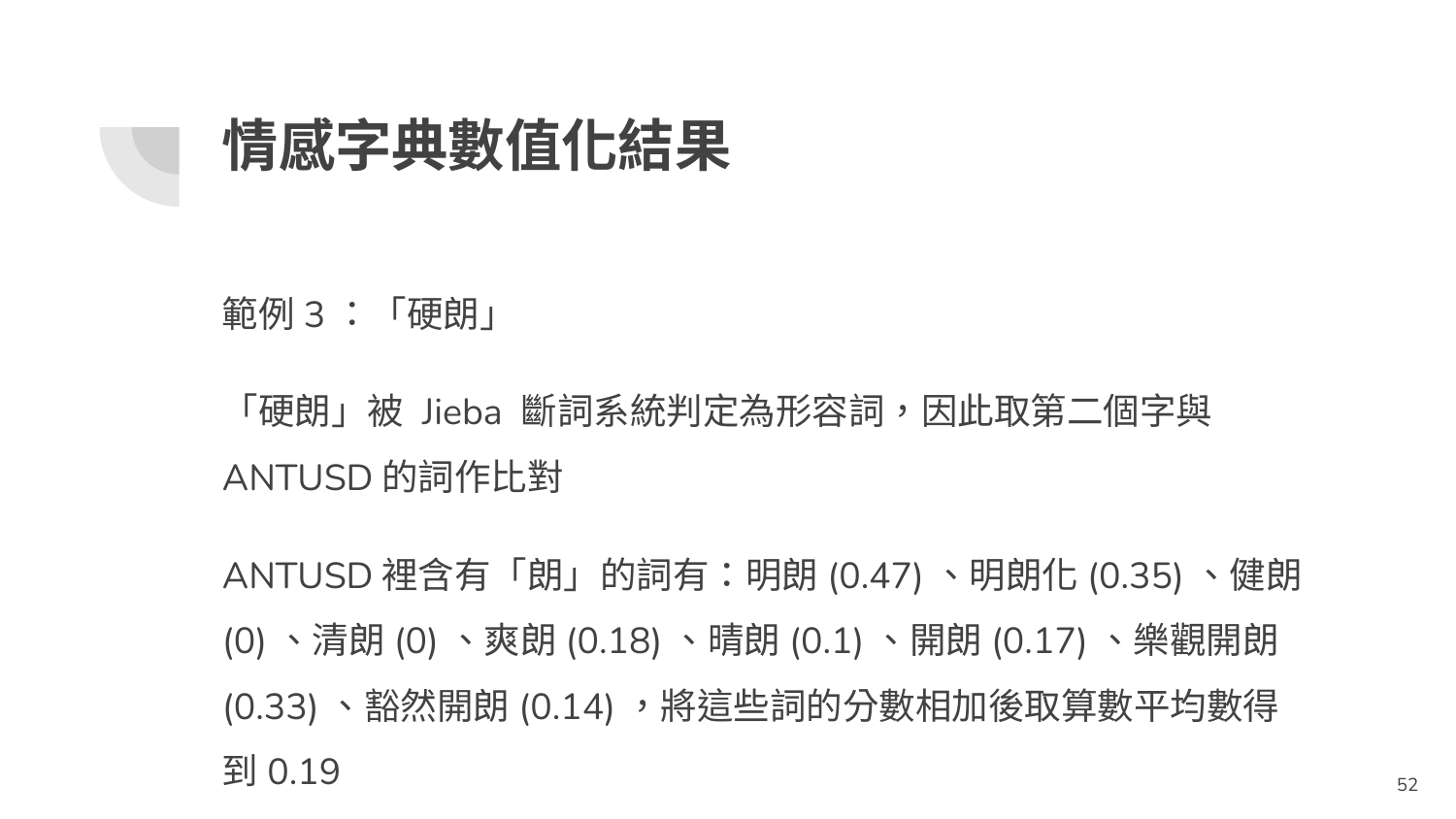

# 情感字典數值化結果
範例3：「硬朗」
「硬朗」被 Jieba 斷詞系統判定為形容詞，因此取第二個字與ANTUSD的詞作比對
ANTUSD裡含有「朗」的詞有：明朗(0.47)、明朗化(0.35)、健朗(0)、清朗(0)、爽朗(0.18)、晴朗(0.1)、開朗(0.17)、樂觀開朗(0.33)、豁然開朗(0.14)，將這些詞的分數相加後取算數平均數得到0.19
因此「硬朗」為正向極性詞，分數為0.19
52